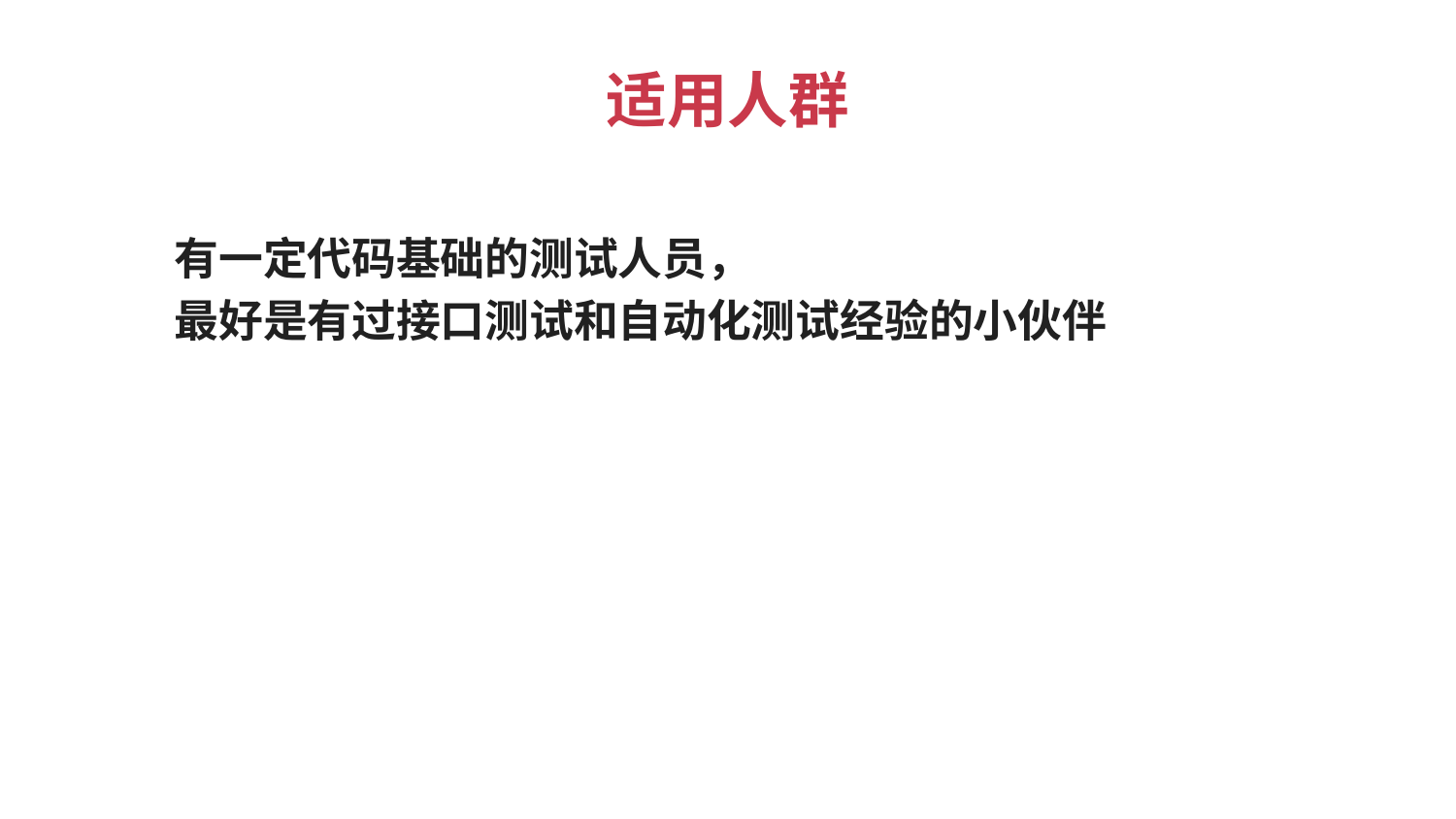

适用人群
有一定代码基础的测试人员，
最好是有过接口测试和自动化测试经验的小伙伴